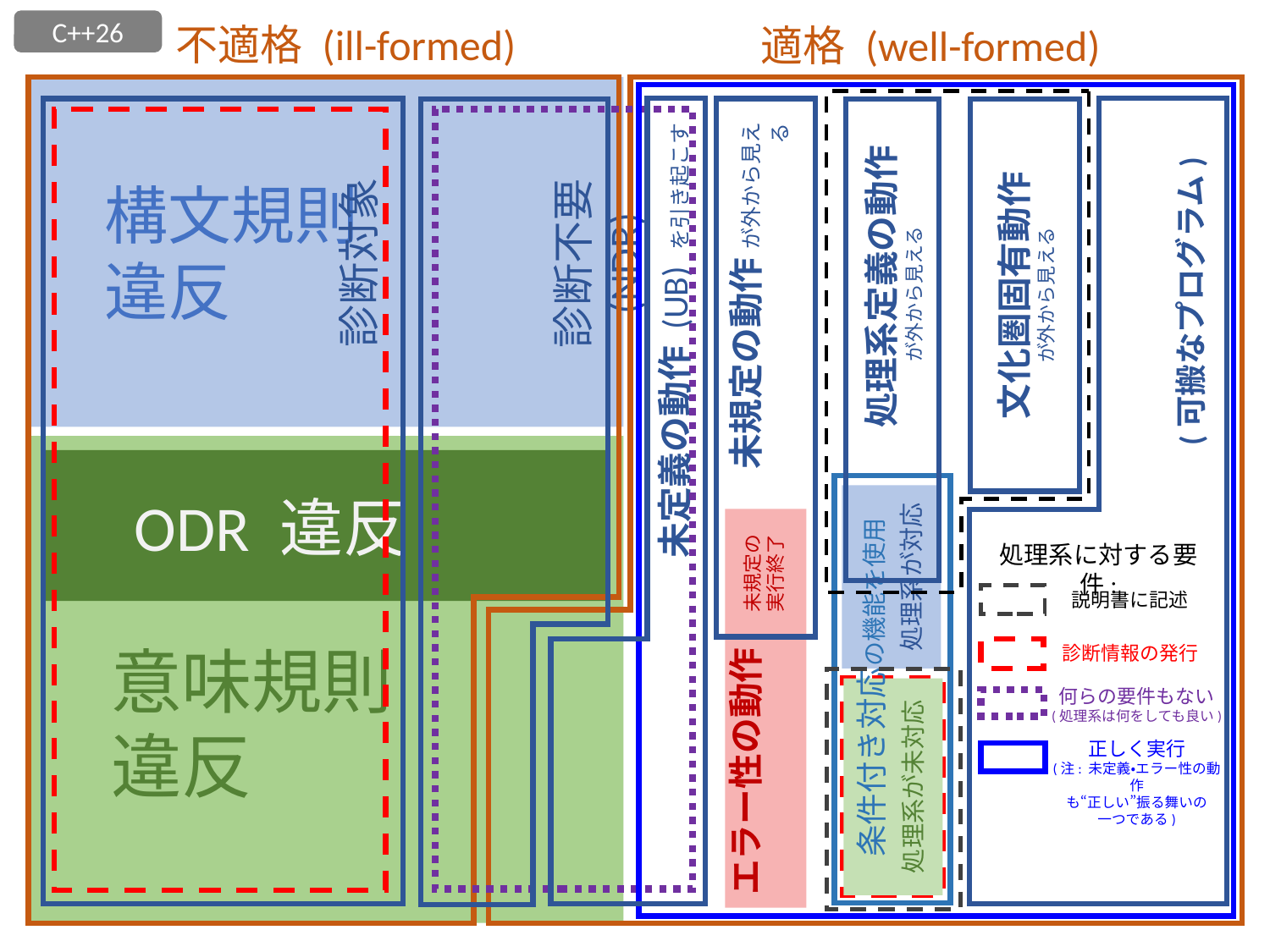

C++26
不適格 (ill-formed)
適格 (well-formed)
　構文規則
　違反

診断対象
診断不要 (NDR)
文化圏固有動作
が外から見える
(可搬なプログラム)
未規定の動作 が外から見える
　　　処理系定義の動作
　　　　　が外から見える
未定義の動作 (UB) を引き起こす

　意味規則
　違反
　ODR 違反

処理系が対応
条件付き対応の機能を使用

処理系が未対応
処理系に対する要件:
未規定の
実行終了
説明書に記述

診断情報の発行

エラー性の動作
何らの要件もない
(処理系は何をしても良い)

正しく実行
(注: 未定義・エラー性の動作
も“正しい”振る舞いの
一つである)